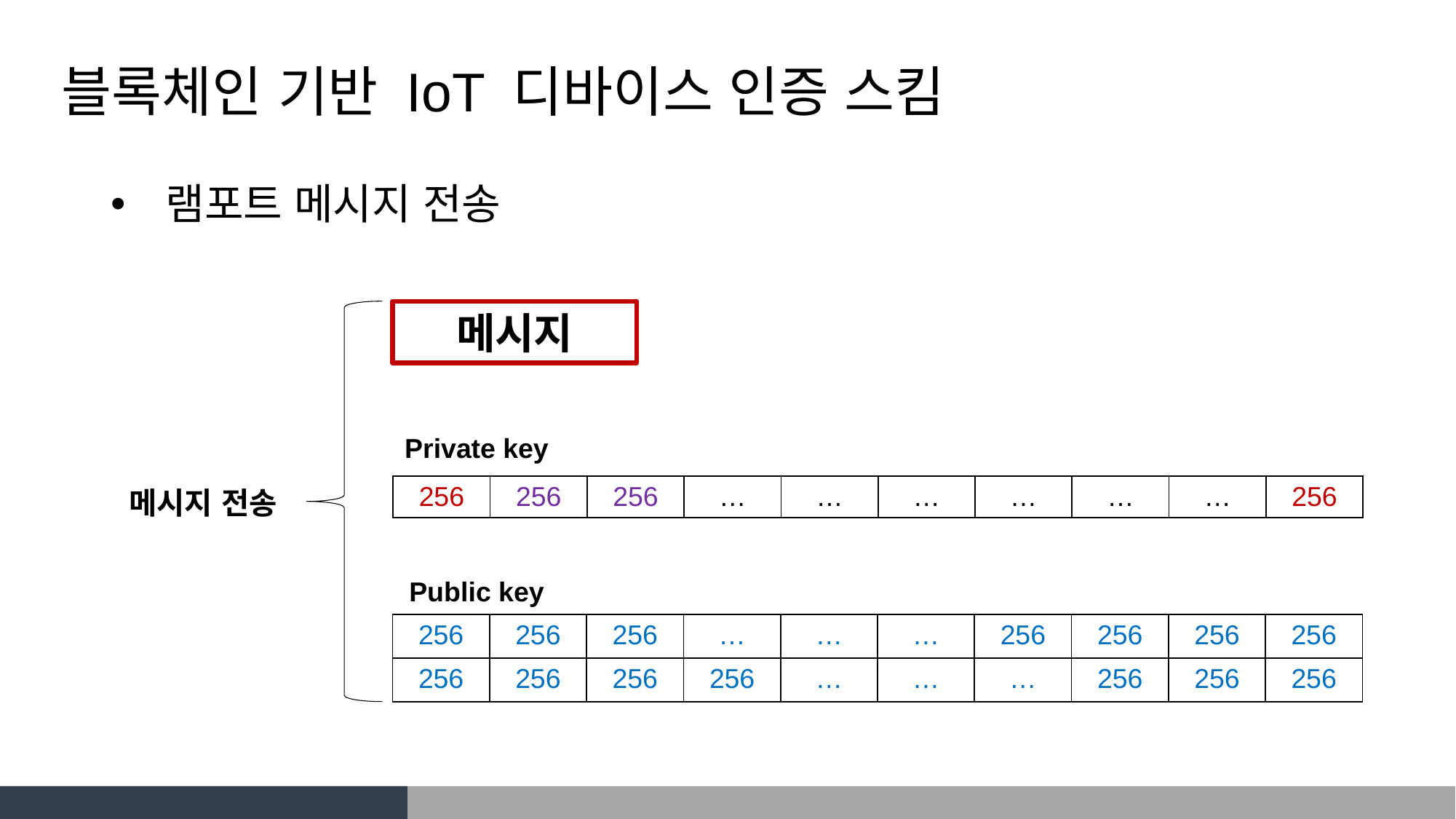

블록체인 기반 IoT 디바이스 인증 스킴
램포트 메시지 전송

메시지
Private key
| 256 | 256 | 256 | … | … | … | … | … | … | 256 |
| --- | --- | --- | --- | --- | --- | --- | --- | --- | --- |
메시지 전송
Public key
| 256 | 256 | 256 | … | … | … | 256 | 256 | 256 | 256 |
| --- | --- | --- | --- | --- | --- | --- | --- | --- | --- |
| 256 | 256 | 256 | 256 | … | … | … | 256 | 256 | 256 |